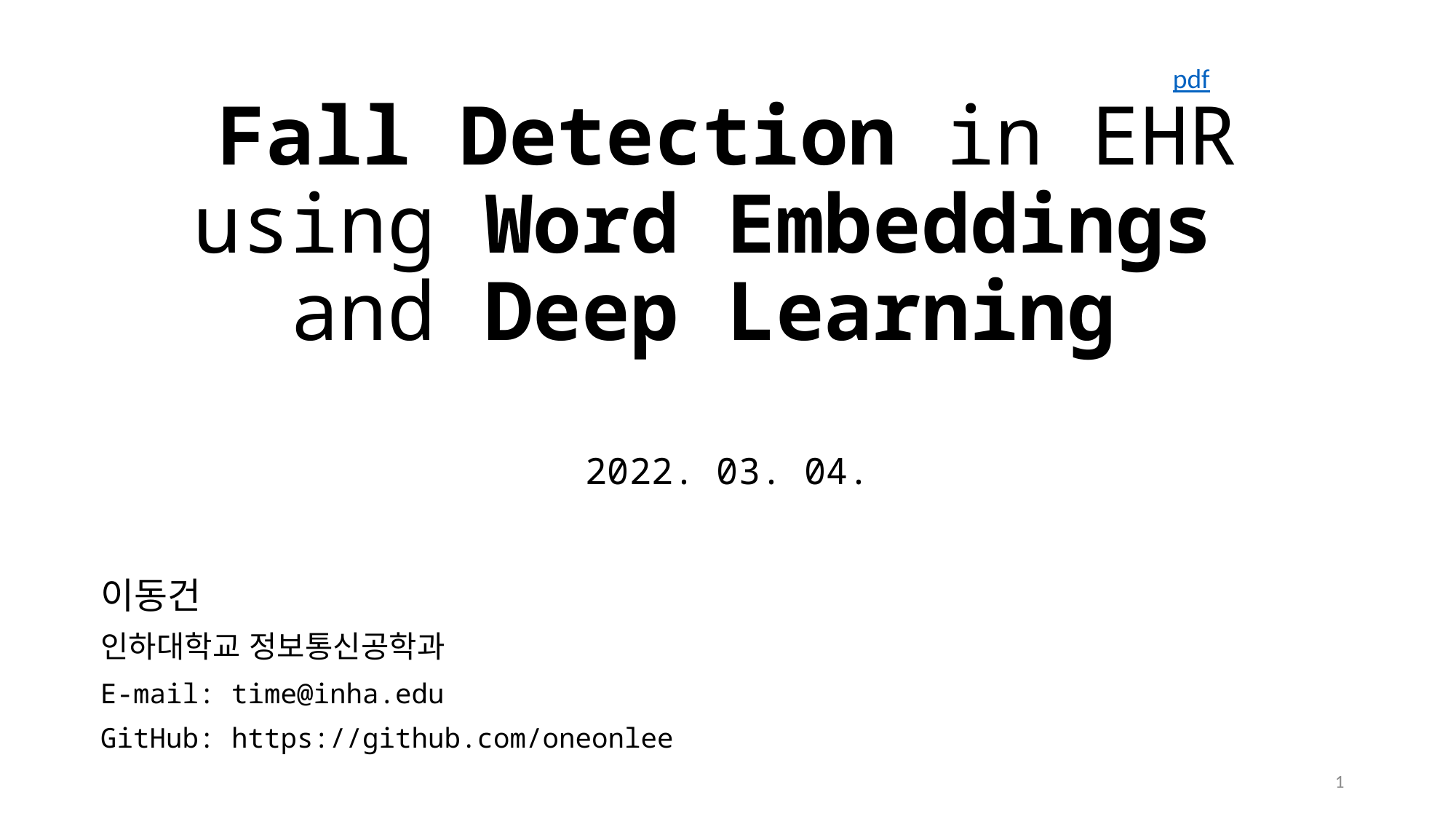

pdf
# Fall Detection in EHR using Word Embeddings and Deep Learning
2022. 03. 04.
이동건
인하대학교 정보통신공학과
E-mail: time@inha.edu
GitHub: https://github.com/oneonlee
1